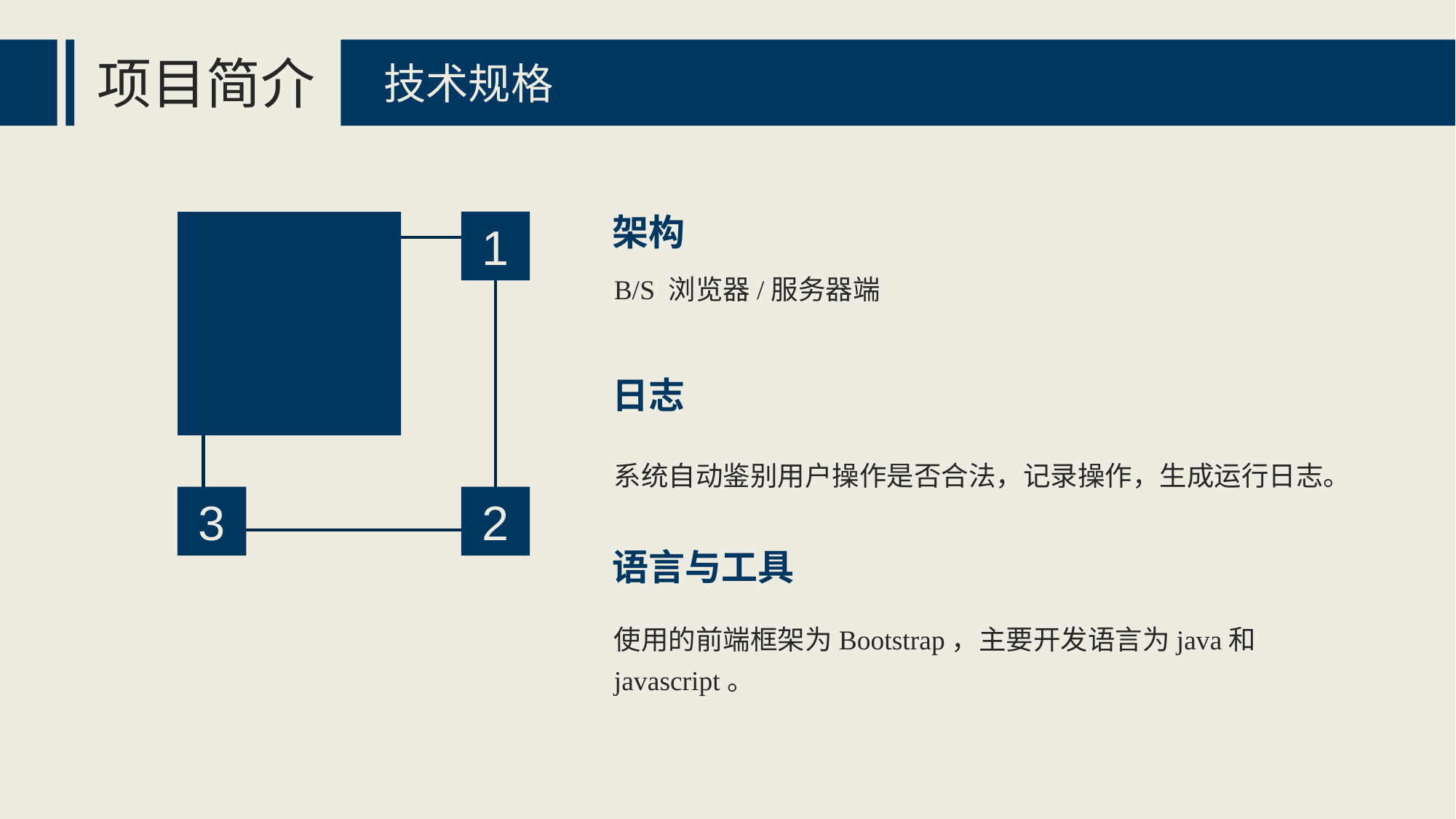

项目简介
技术规格
架构

1

B/S 浏览器/服务器端
日志
系统自动鉴别用户操作是否合法，记录操作，生成运行日志。

3
2
语言与工具
使用的前端框架为Bootstrap，主要开发语言为java和javascript。

5